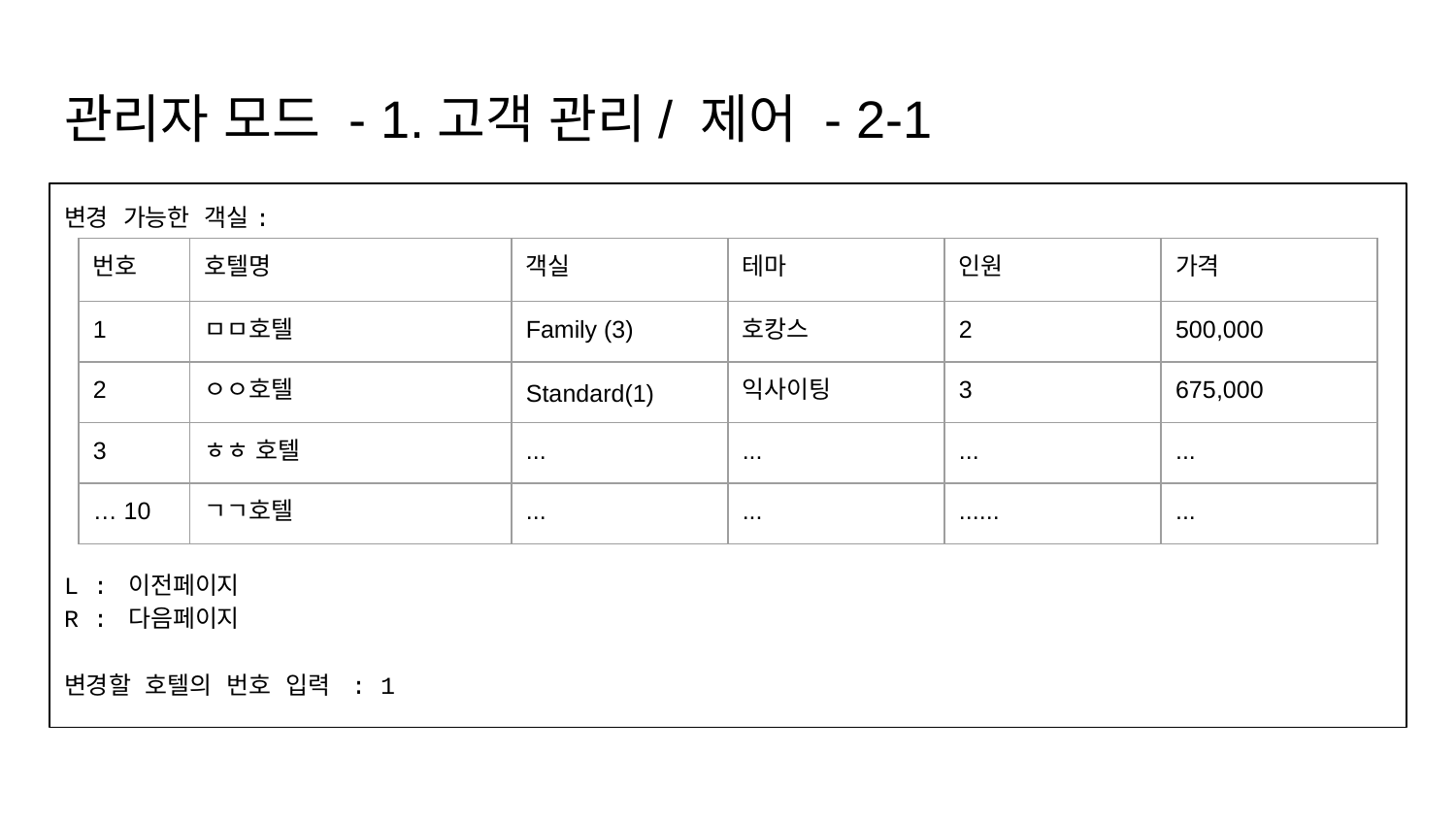

# 관리자 모드 - 1.고객 관리/ 제어 - 2-1

변경 가능한 객실:

L : 이전페이지
R : 다음페이지

변경할 호텔의 번호 입력 : 1
| 번호 | 호텔명 | 객실 | 테마 | 인원 | 가격 |
| --- | --- | --- | --- | --- | --- |
| 1 | ㅁㅁ호텔 | Family (3) | 호캉스 | 2 | 500,000 |
| 2 | ㅇㅇ호텔 | Standard(1) | 익사이팅 | 3 | 675,000 |
| 3 | ㅎㅎ 호텔 | ... | ... | ... | ... |
| … 10 | ㄱㄱ호텔 | ... | ... | ...... | ... |